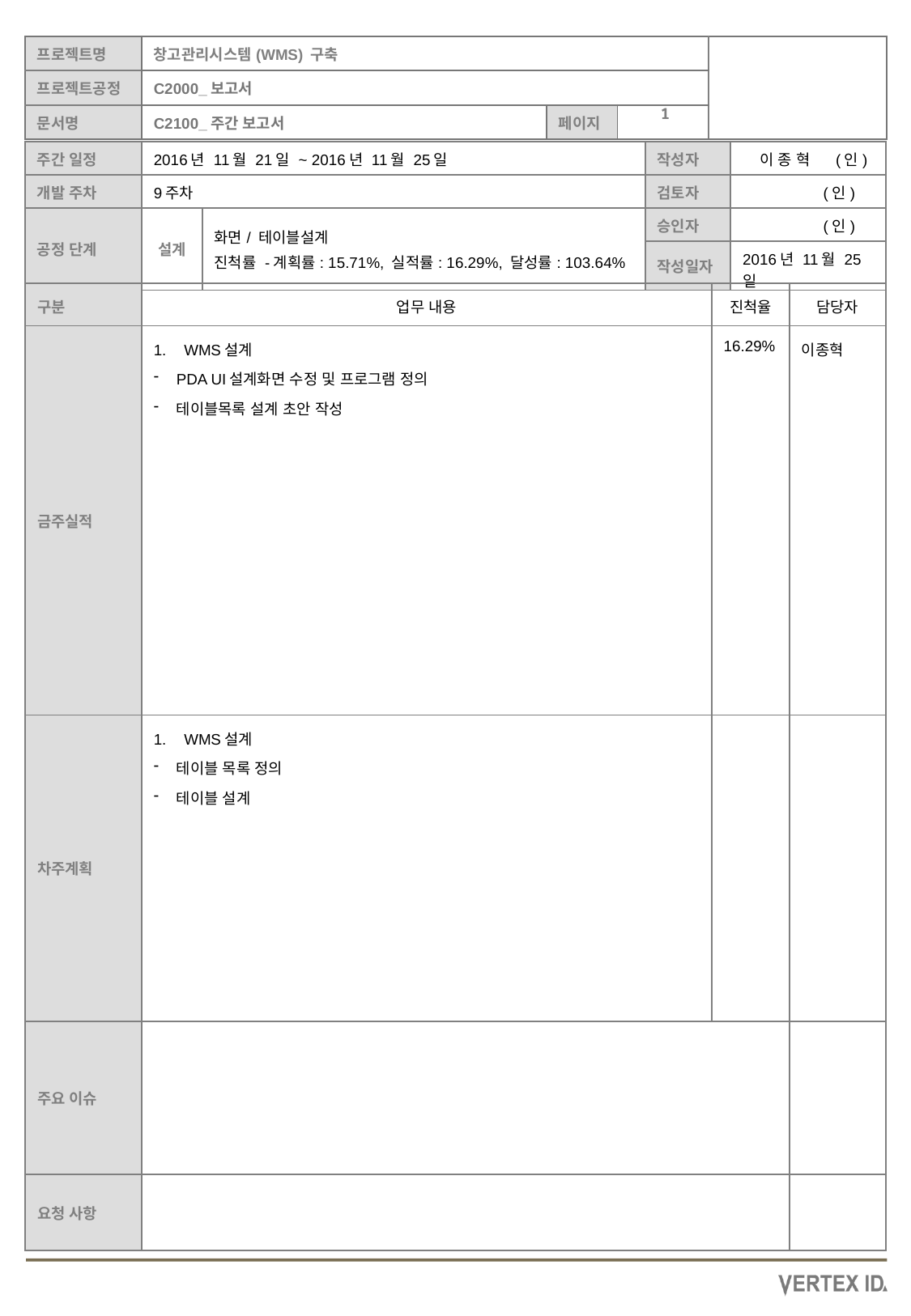

| 주간 일정 | 2016년 11월 21일 ~ 2016년 11월 25일 |  | 작성자 | 이 종 혁 (인) |
| --- | --- | --- | --- | --- |
| 개발 주차 | 9주차 |  | 검토자 | (인) |
| 공정 단계 | 설계 | 화면/ 테이블설계 진척률 -계획률: 15.71%, 실적률: 16.29%, 달성률: 103.64% | 승인자 | (인) |
|  |  |  | 작성일자 | 2016년 11월 25일 |
| 구분 | 업무 내용 | 진척율 | 담당자 |
| --- | --- | --- | --- |
| 금주실적 | WMS설계 PDA UI설계화면 수정 및 프로그램 정의 테이블목록 설계 초안 작성 | 16.29% | 이종혁 |
| 차주계획 | WMS설계 테이블 목록 정의 테이블 설계 |  |  |
| 주요 이슈 |  |  |  |
| 요청 사항 |  |  |  |